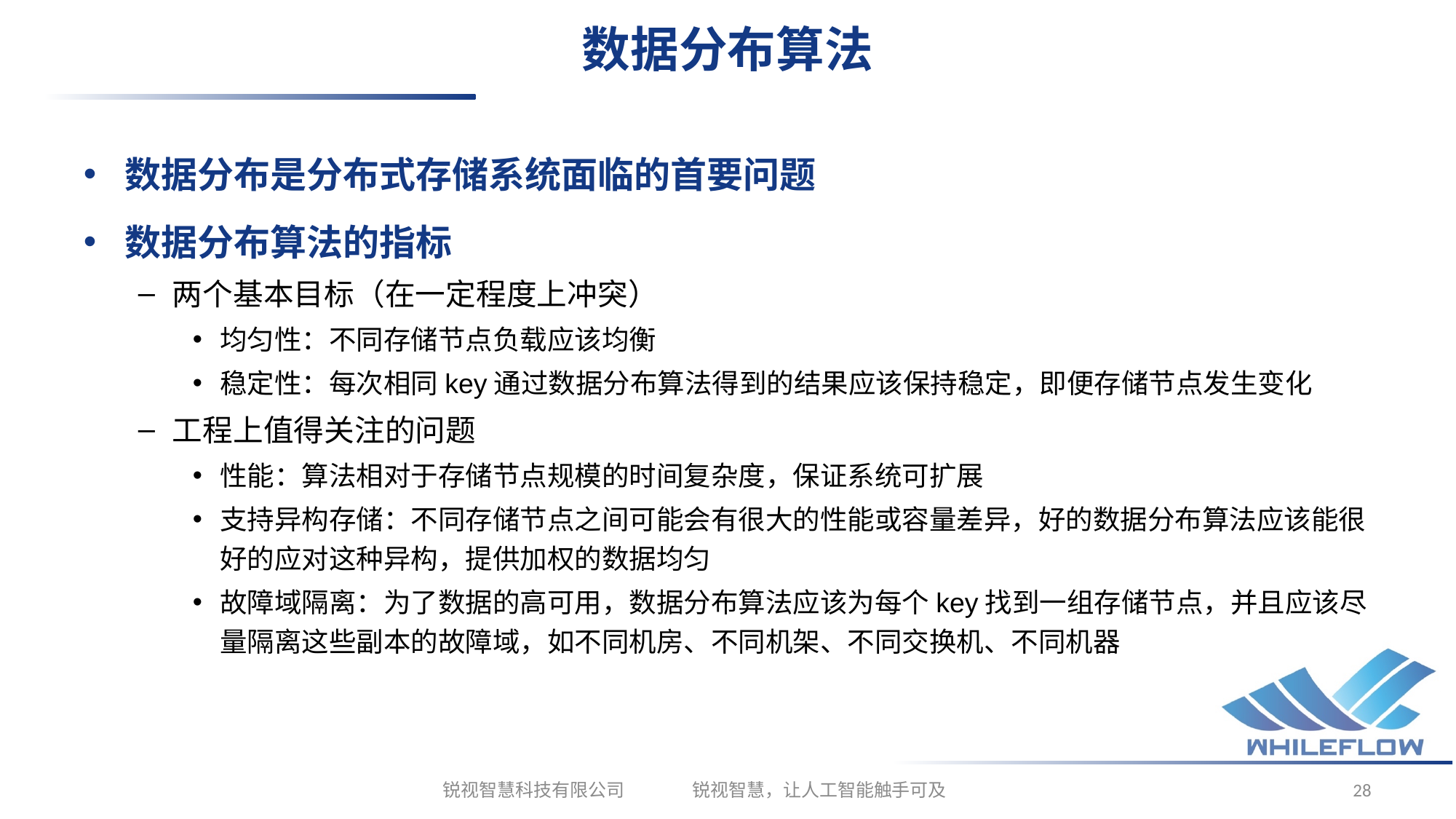

# 数据分布算法
数据分布是分布式存储系统面临的首要问题
数据分布算法的指标
两个基本目标（在一定程度上冲突）
均匀性：不同存储节点负载应该均衡
稳定性：每次相同key通过数据分布算法得到的结果应该保持稳定，即便存储节点发生变化
工程上值得关注的问题
性能：算法相对于存储节点规模的时间复杂度，保证系统可扩展
支持异构存储：不同存储节点之间可能会有很大的性能或容量差异，好的数据分布算法应该能很好的应对这种异构，提供加权的数据均匀
故障域隔离：为了数据的高可用，数据分布算法应该为每个key找到一组存储节点，并且应该尽量隔离这些副本的故障域，如不同机房、不同机架、不同交换机、不同机器
锐视智慧科技有限公司            锐视智慧，让人工智能触手可及
28